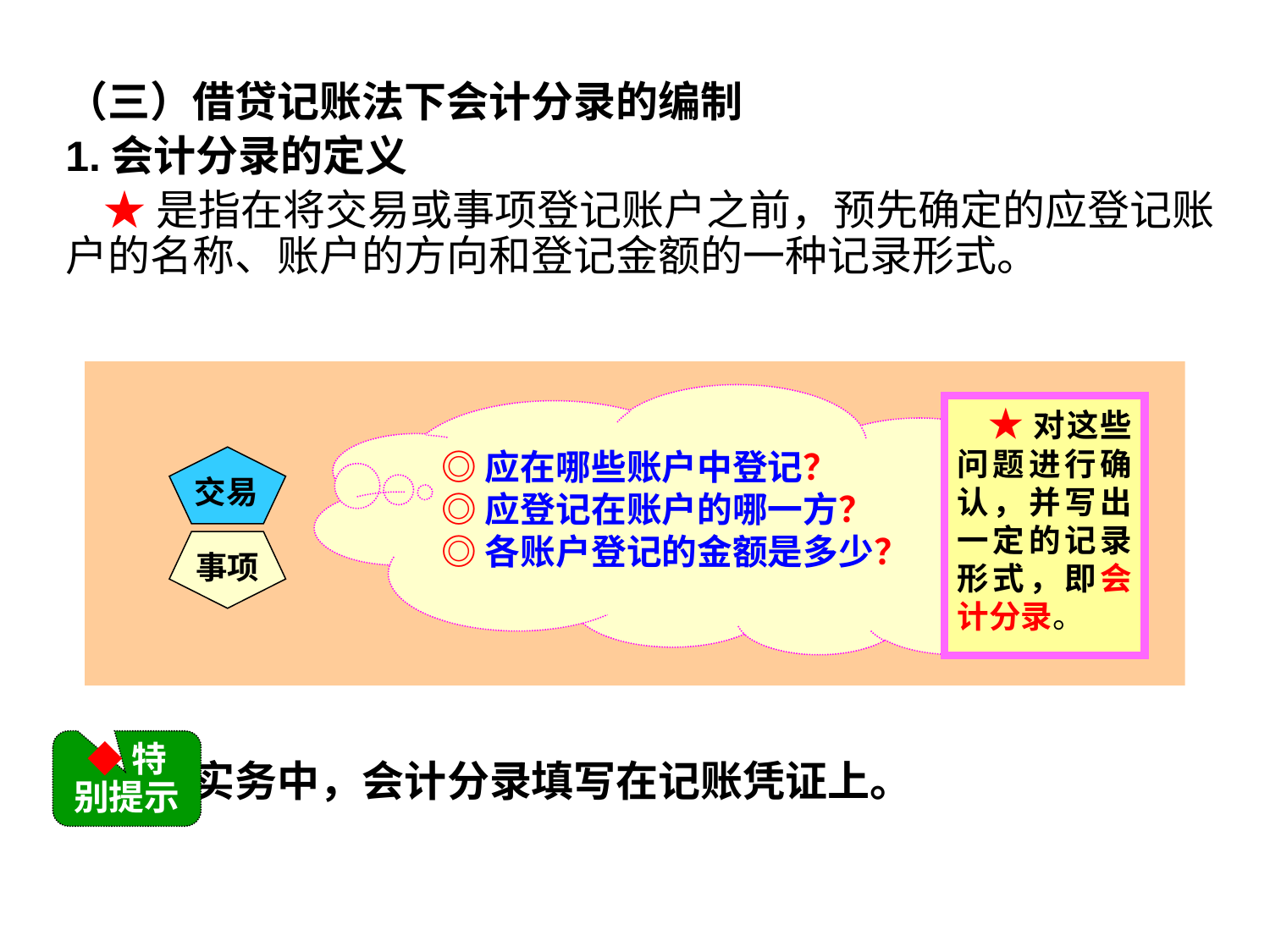

（三）借贷记账法下会计分录的编制
1.会计分录的定义
    ★是指在将交易或事项登记账户之前，预先确定的应登记账户的名称、账户的方向和登记金额的一种记录形式。

◎应在哪些账户中登记？
◎应登记在账户的哪一方？
◎各账户登记的金额是多少？

     ★对这些问题进行确认，并写出一定的记录形式，即会计分录。

交易

事项
◆特别提示
     ●实务中，会计分录填写在记账凭证上。

33